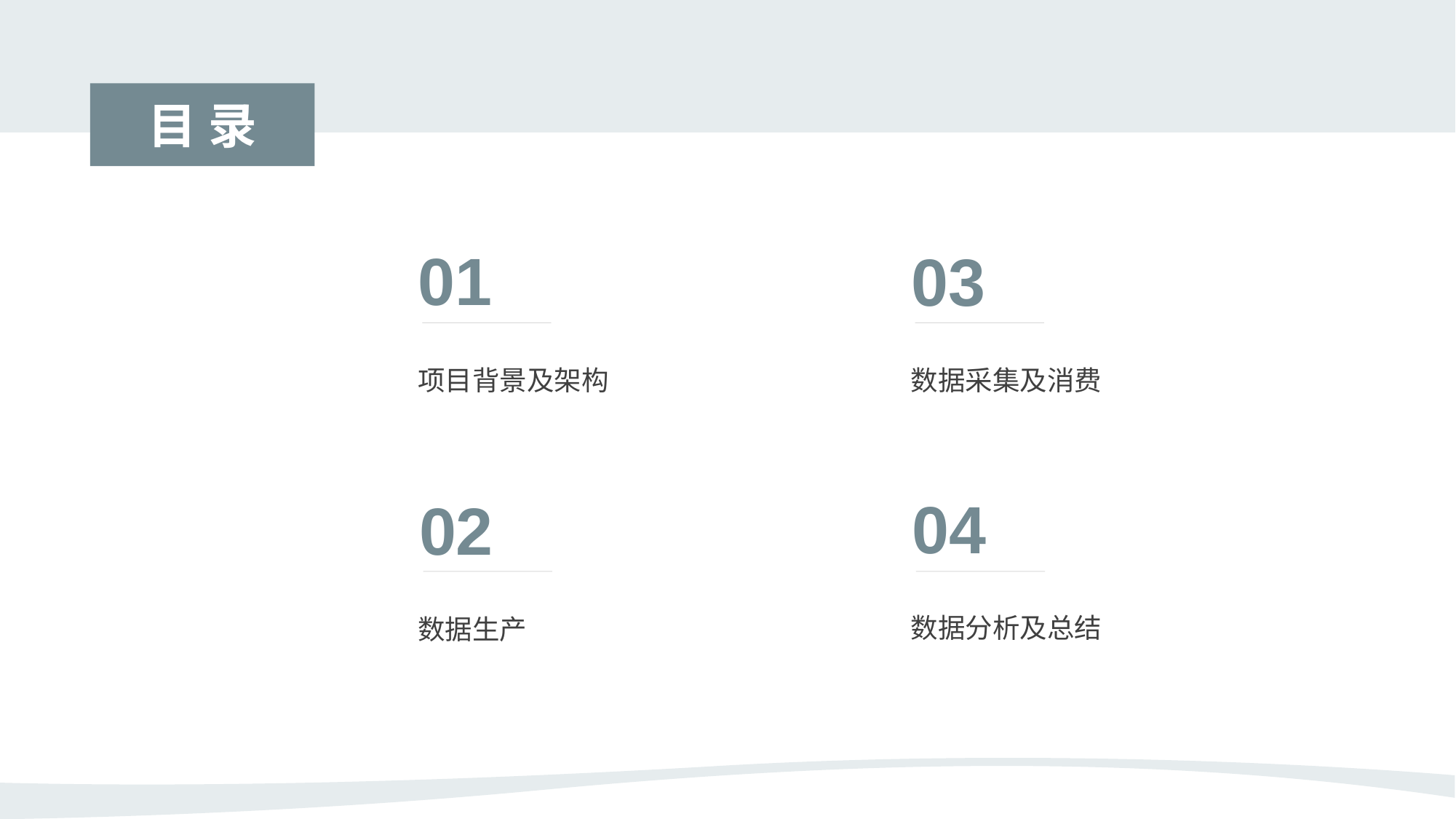

目录
01
03
项目背景及架构
数据采集及消费
04
02
数据分析及总结
数据生产